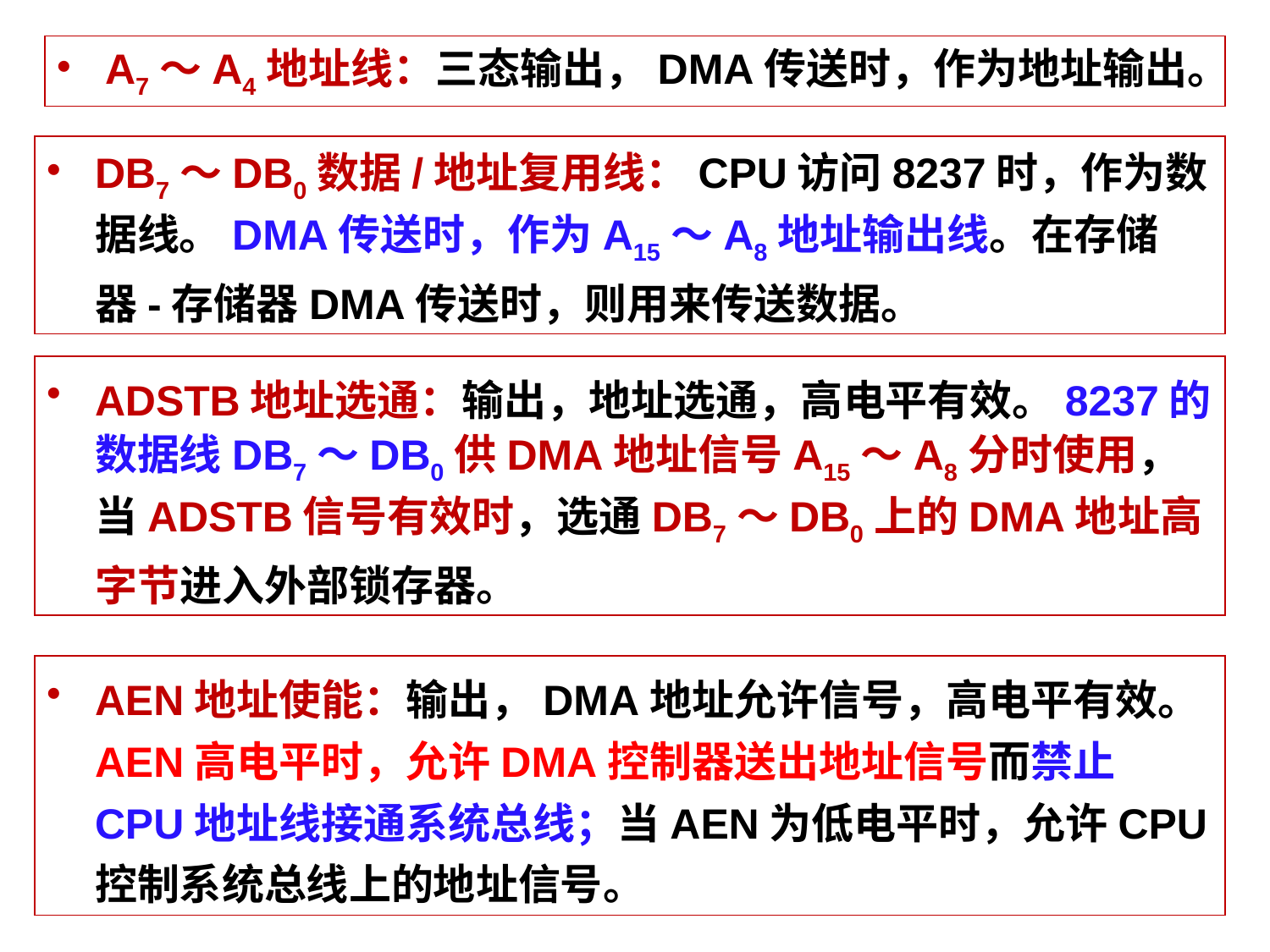

A7～A4地址线：三态输出，DMA传送时，作为地址输出。
DB7～DB0数据/地址复用线：CPU访问8237时，作为数据线。DMA传送时，作为A15～A8地址输出线。在存储器-存储器DMA传送时，则用来传送数据。
ADSTB地址选通：输出，地址选通，高电平有效。8237的数据线DB7～DB0供DMA地址信号A15～A8分时使用，当ADSTB信号有效时，选通DB7～DB0上的DMA地址高字节进入外部锁存器。
AEN地址使能：输出，DMA地址允许信号，高电平有效。AEN高电平时，允许DMA控制器送出地址信号而禁止CPU地址线接通系统总线；当AEN为低电平时，允许CPU控制系统总线上的地址信号。
116